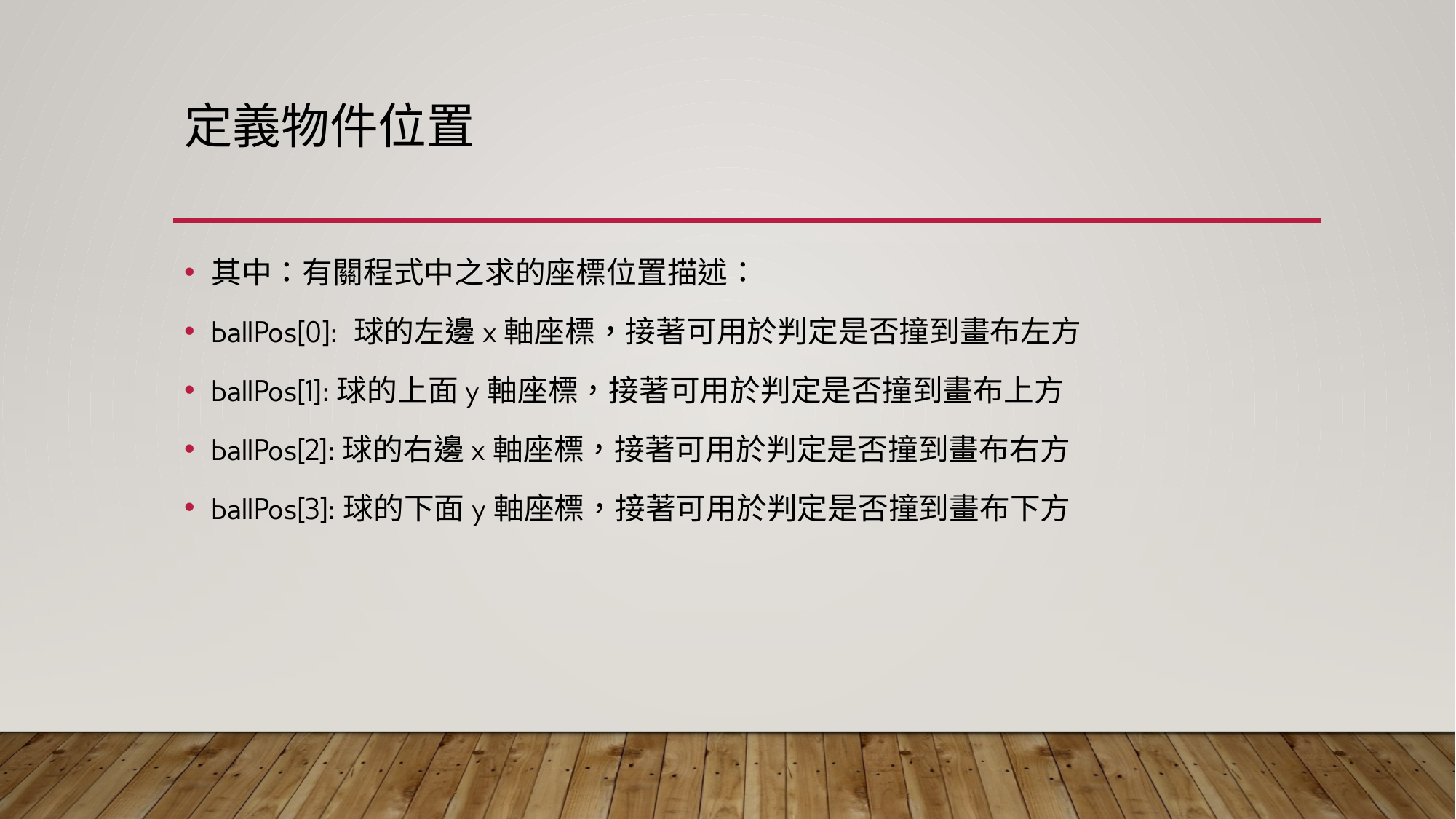

# 定義物件位置
其中：有關程式中之求的座標位置描述：
ballPos[0]: 球的左邊x軸座標，接著可用於判定是否撞到畫布左方
ballPos[1]:球的上面y軸座標，接著可用於判定是否撞到畫布上方
ballPos[2]:球的右邊x軸座標，接著可用於判定是否撞到畫布右方
ballPos[3]:球的下面y軸座標，接著可用於判定是否撞到畫布下方